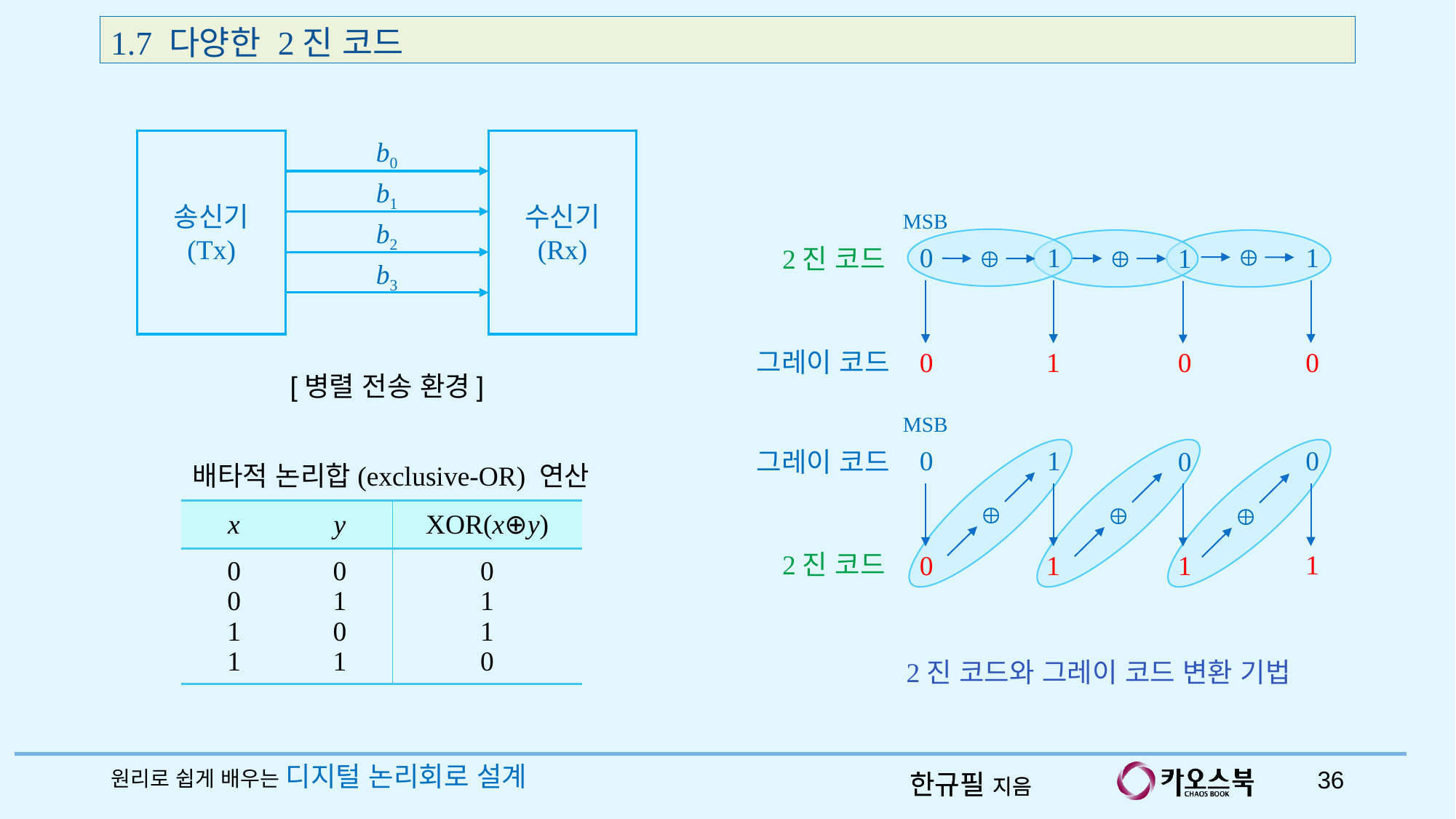

1.7 다양한 2진 코드
b0
송신기
(Tx)
수신기
(Rx)
b1
b2
b3
MSB

⊕
⊕
⊕
1
0
1
1
2진 코드
0
그레이 코드
0
1
0
[병렬 전송 환경]
MSB
0
0
1
0
그레이 코드
⊕
⊕
⊕

2진 코드
1
0
1
1
배타적 논리합(exclusive-OR) 연산
| x | y | XOR(x⊕y) |
| --- | --- | --- |
| 0 0 1 1 | 0 1 0 1 | 0 1 1 0 |
2진 코드와 그레이 코드 변환 기법
원리로 쉽게 배우는 디지털 논리회로 설계
36